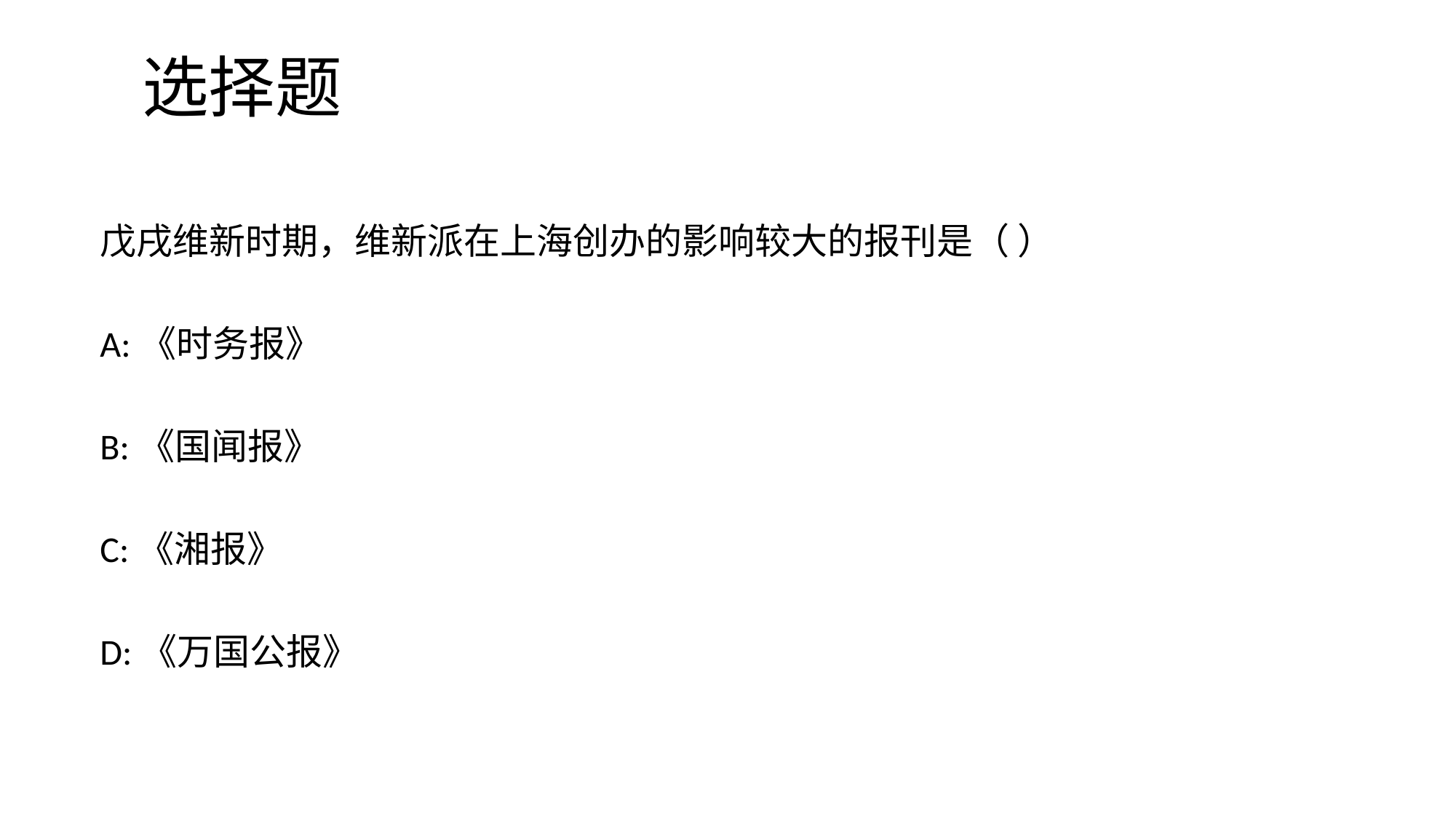

# 选择题
戊戌维新时期，维新派在上海创办的影响较大的报刊是（ ）
A:《时务报》
B:《国闻报》
C:《湘报》
D:《万国公报》